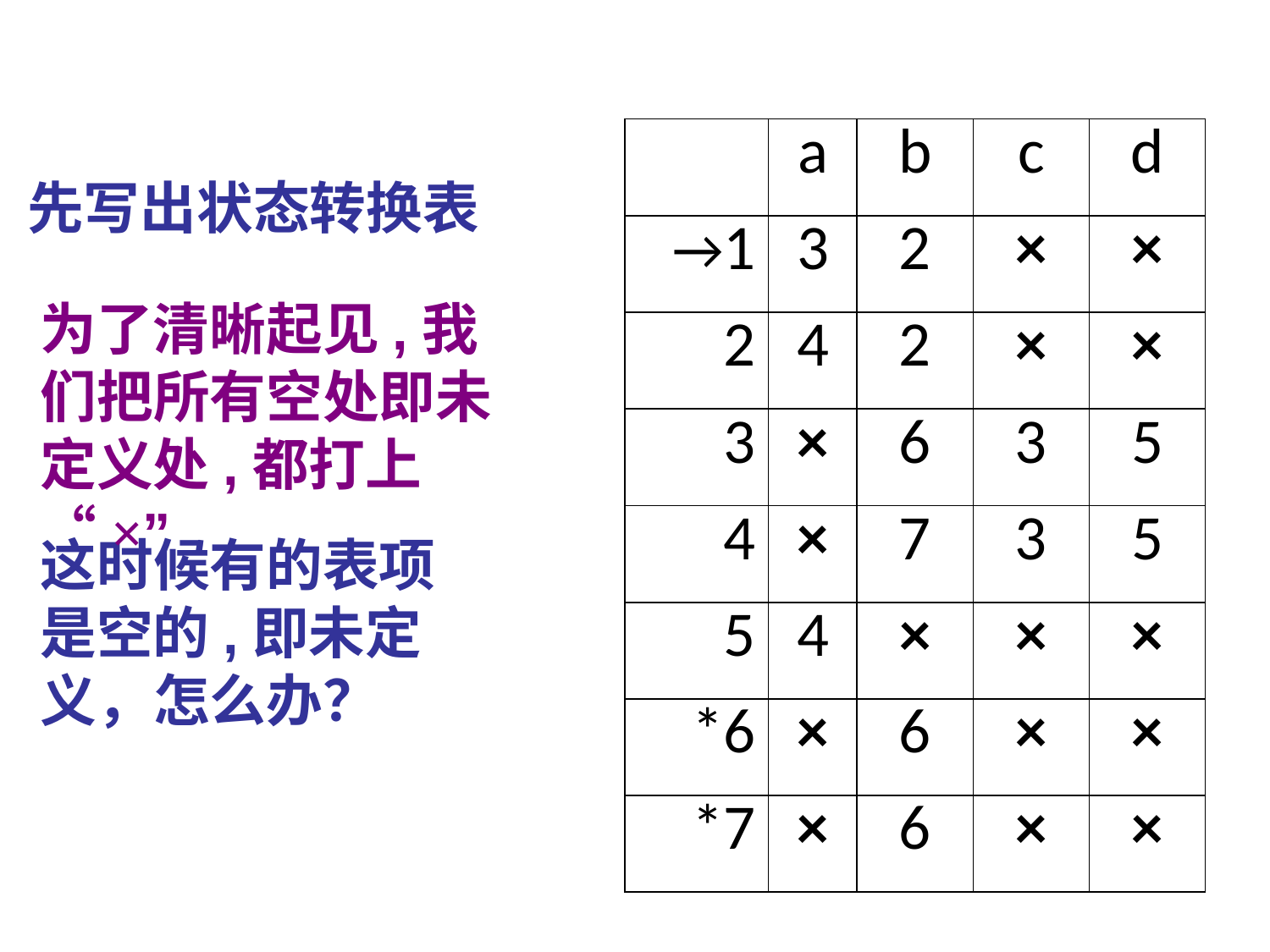

|  | a | b | c | d |
| --- | --- | --- | --- | --- |
| →1 | 3 | 2 | × | × |
| 2 | 4 | 2 | × | × |
| 3 | × | 6 | 3 | 5 |
| 4 | × | 7 | 3 | 5 |
| 5 | 4 | × | × | × |
| \*6 | × | 6 | × | × |
| \*7 | × | 6 | × | × |
先写出状态转换表

为了清晰起见,我们把所有空处即未定义处,都打上“×”
这时候有的表项是空的,即未定义，怎么办？